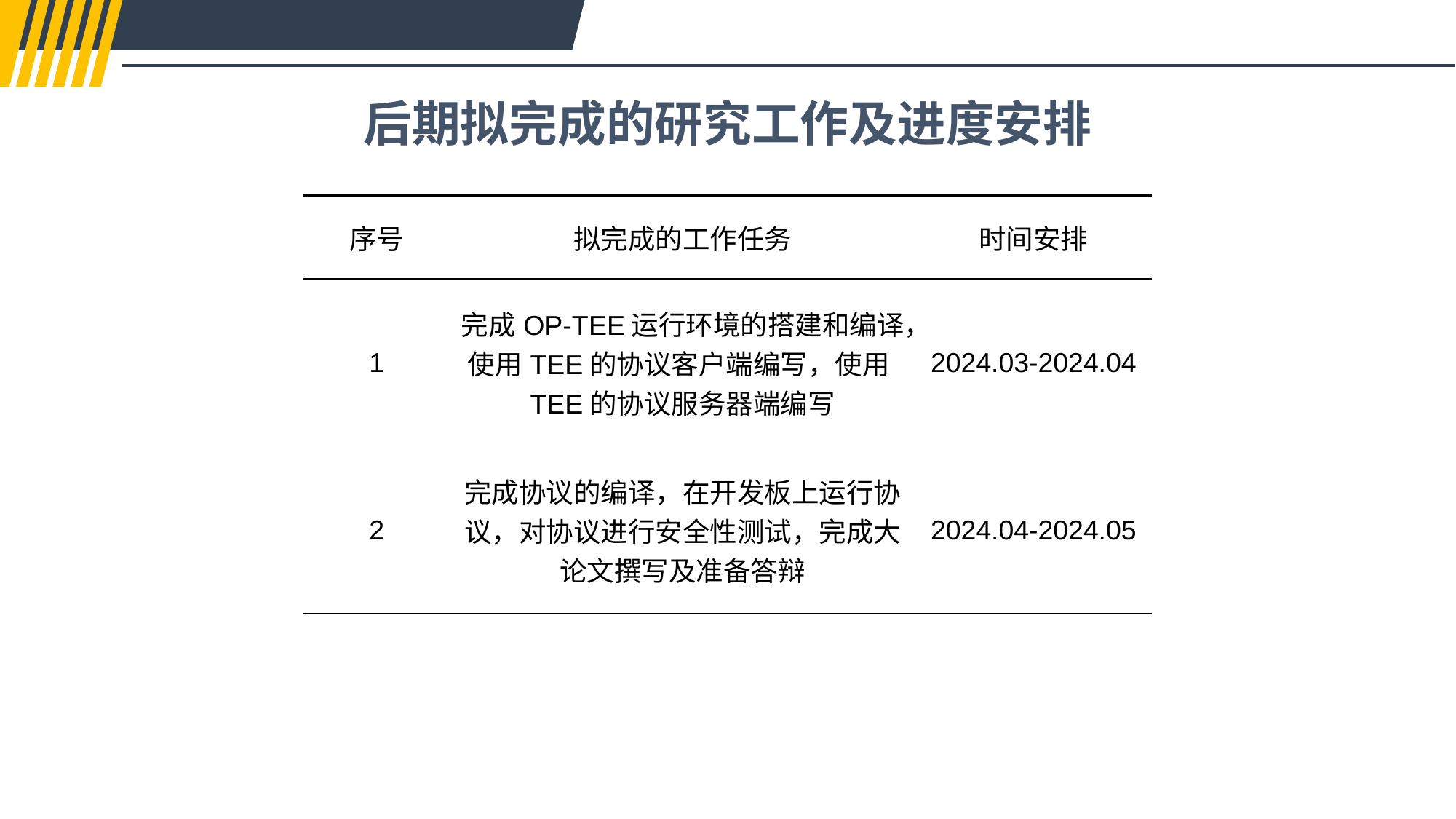

后期拟完成的研究工作及进度安排
| 序号 | 拟完成的工作任务 | 时间安排 |
| --- | --- | --- |
| 1 | 完成OP-TEE运行环境的搭建和编译，使用TEE的协议客户端编写，使用TEE的协议服务器端编写 | 2024.03-2024.04 |
| 2 | 完成协议的编译，在开发板上运行协议，对协议进行安全性测试，完成大论文撰写及准备答辩 | 2024.04-2024.05 |